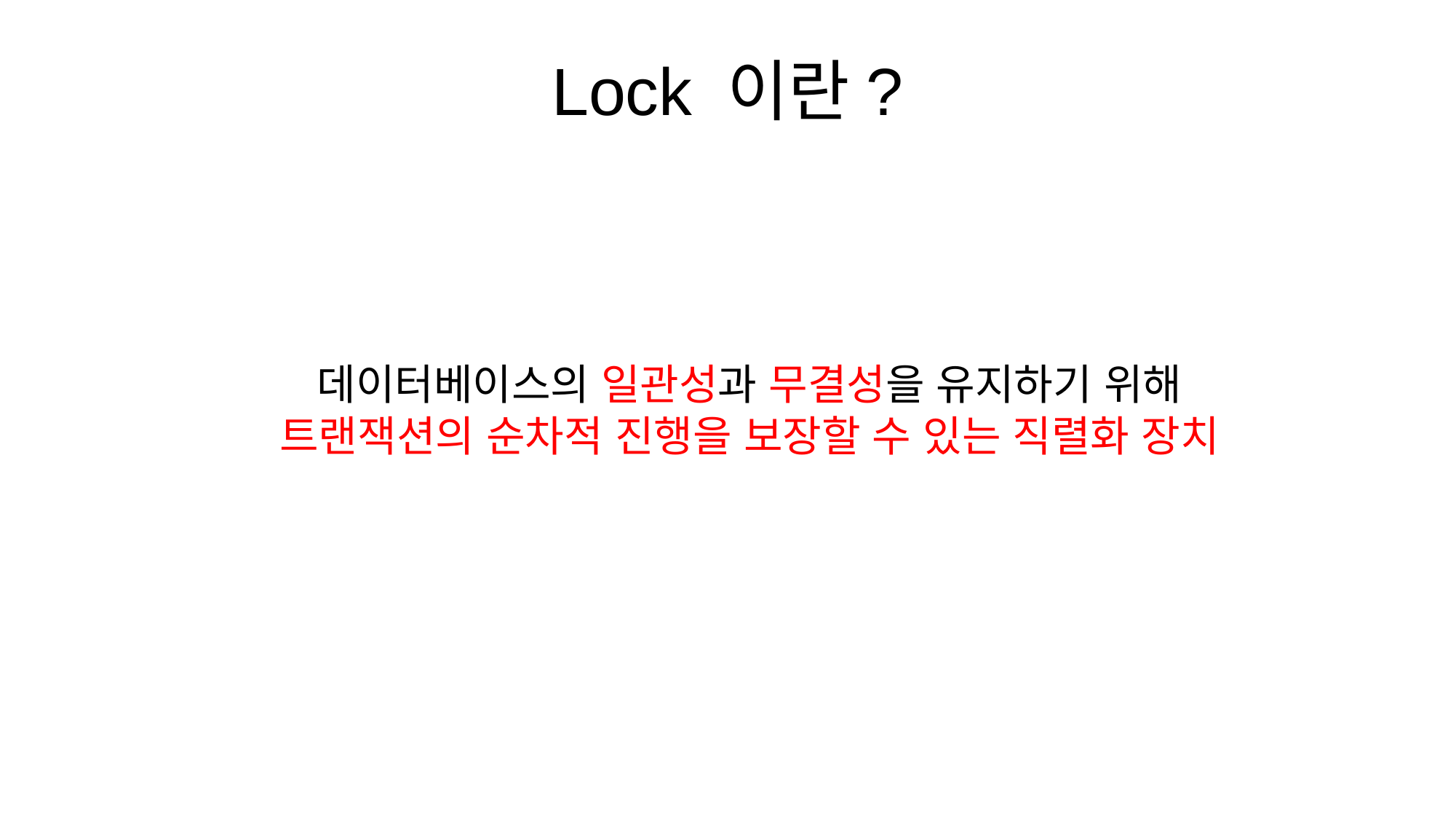

# Lock 이란?
데이터베이스의 일관성과 무결성을 유지하기 위해 트랜잭션의 순차적 진행을 보장할 수 있는 직렬화 장치